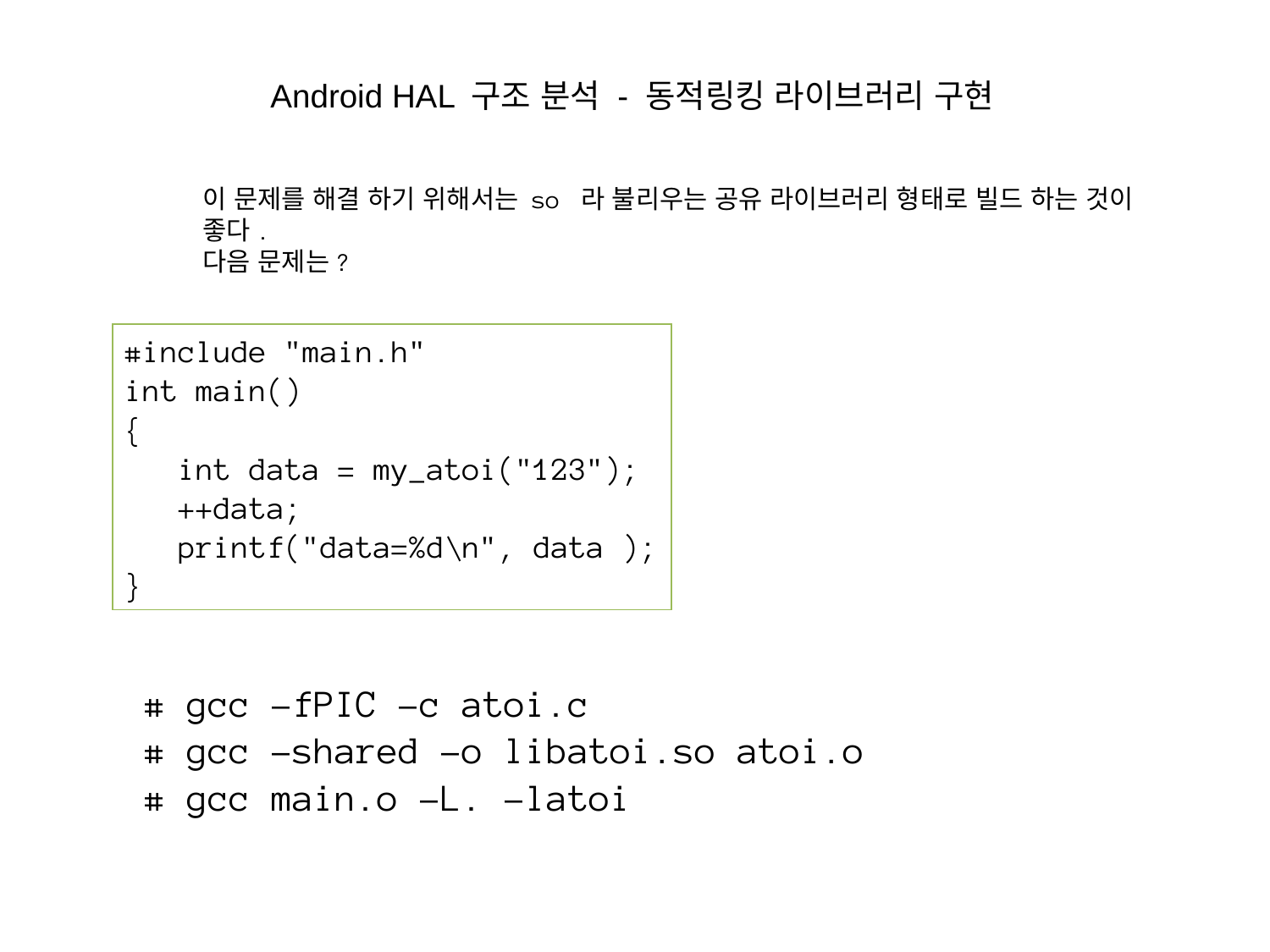

# Android HAL 구조 분석 - 동적링킹 라이브러리 구현
이 문제를 해결 하기 위해서는 so 라 불리우는 공유 라이브러리 형태로 빌드 하는 것이
좋다.
다음 문제는?
#include "main.h"
int main()
{
   int data = my_atoi("123");
   ++data;
   printf("data=%d\n", data );
}
# gcc -fPIC -c atoi.c
# gcc -shared -o libatoi.so atoi.o
# gcc main.o -L. -latoi